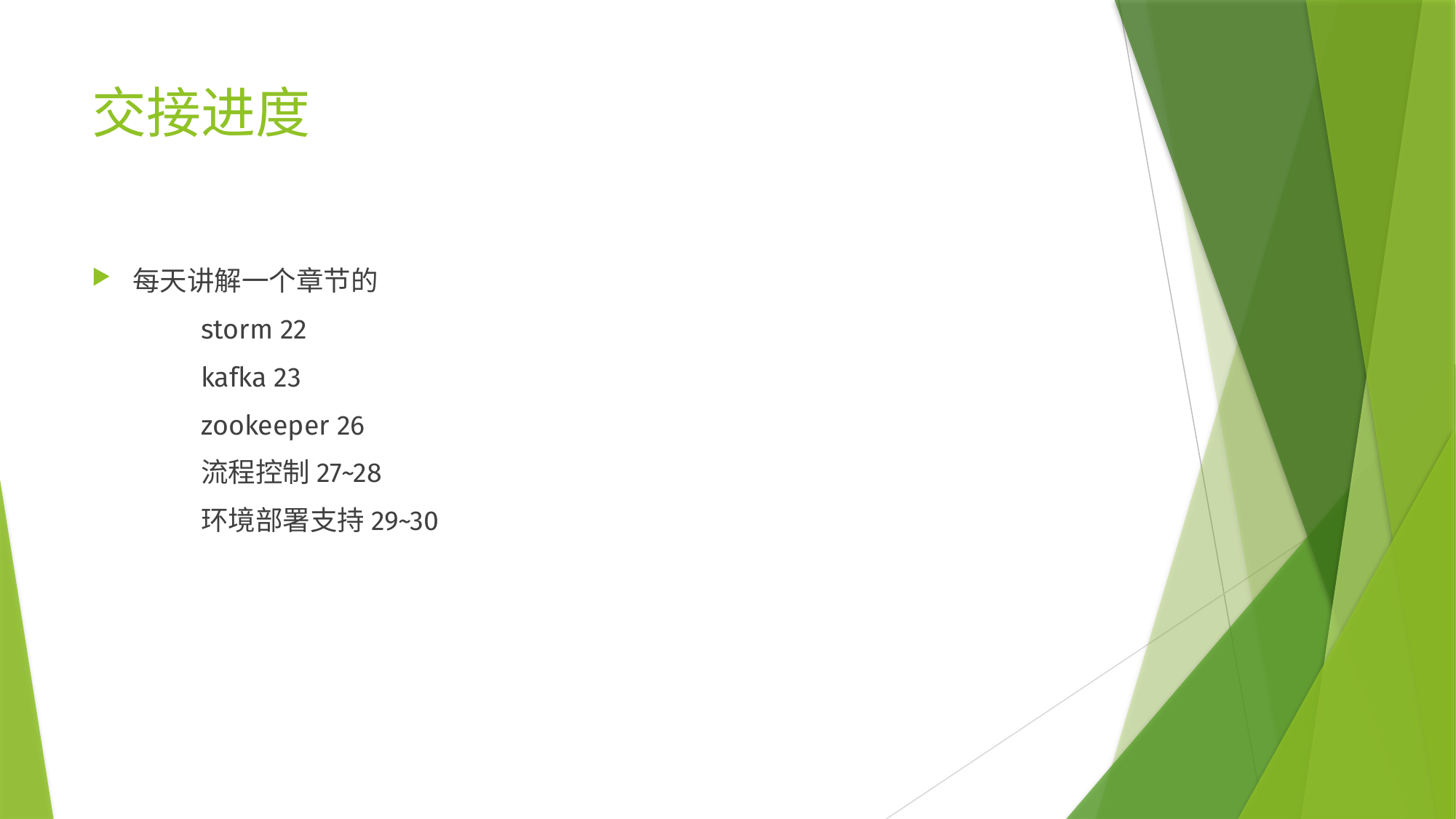

# 交接进度
每天讲解一个章节的
	storm 22
	kafka 23
	zookeeper 26
	流程控制27~28
	环境部署支持29~30